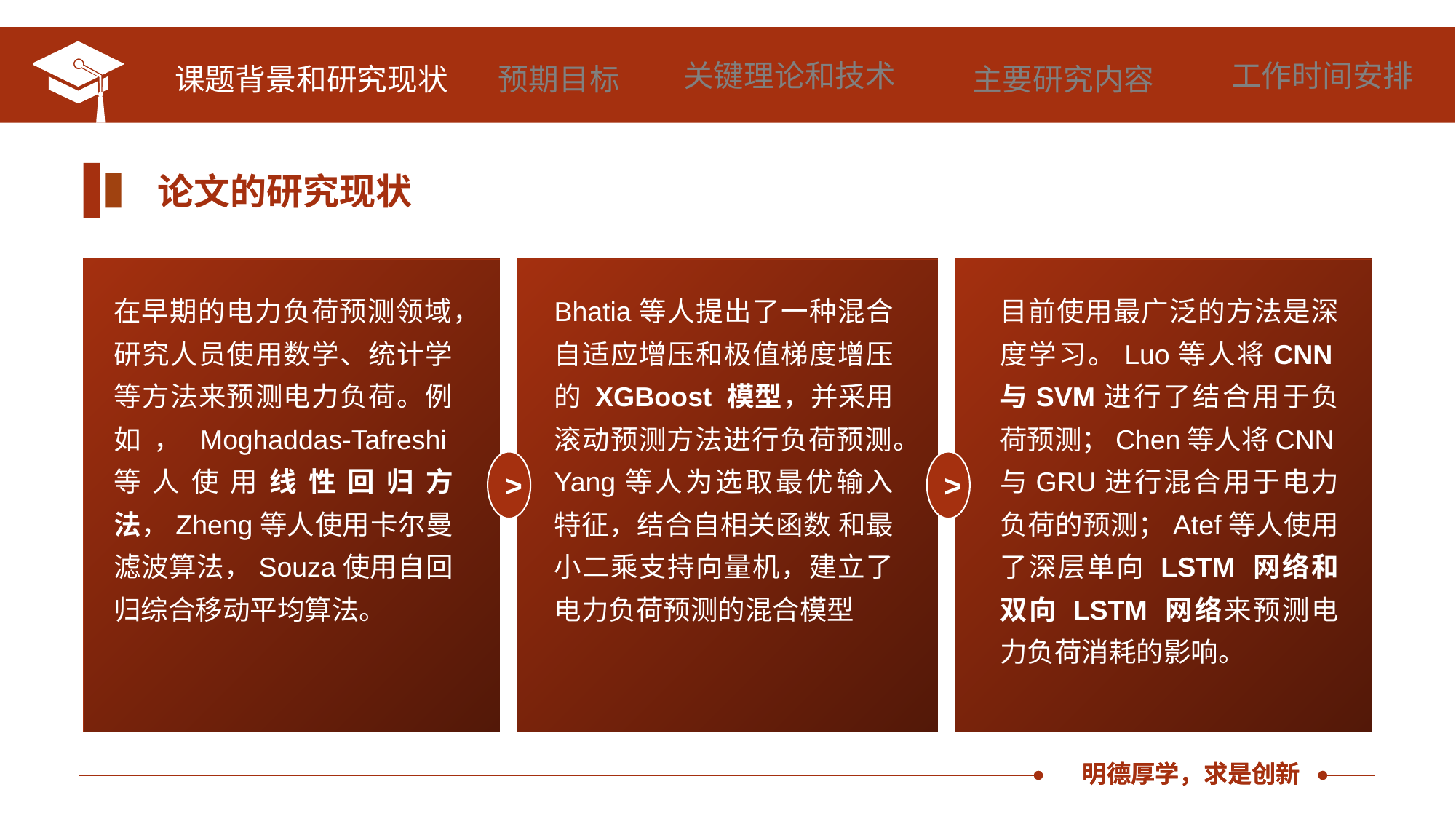

关键理论和技术
工作时间安排
课题背景和研究现状
预期目标
主要研究内容

论文的研究现状

在早期的电力负荷预测领域，研究人员使用数学、统计学等方法来预测电力负荷。例如，Moghaddas-Tafreshi等人使用线性回归方法，Zheng等人使用卡尔曼滤波算法，Souza使用自回归综合移动平均算法。
Bhatia等人提出了一种混合自适应增压和极值梯度增压的 XGBoost 模型，并采用滚动预测方法进行负荷预测。Yang等人为选取最优输入特征，结合自相关函数 和最小二乘支持向量机，建立了电力负荷预测的混合模型
目前使用最广泛的方法是深度学习。Luo等人将CNN与SVM进行了结合用于负荷预测；Chen等人将CNN与GRU进行混合用于电力负荷的预测；Atef等人使用了深层单向 LSTM 网络和双向 LSTM 网络来预测电力负荷消耗的影响。
>
>
明德厚学，求是创新